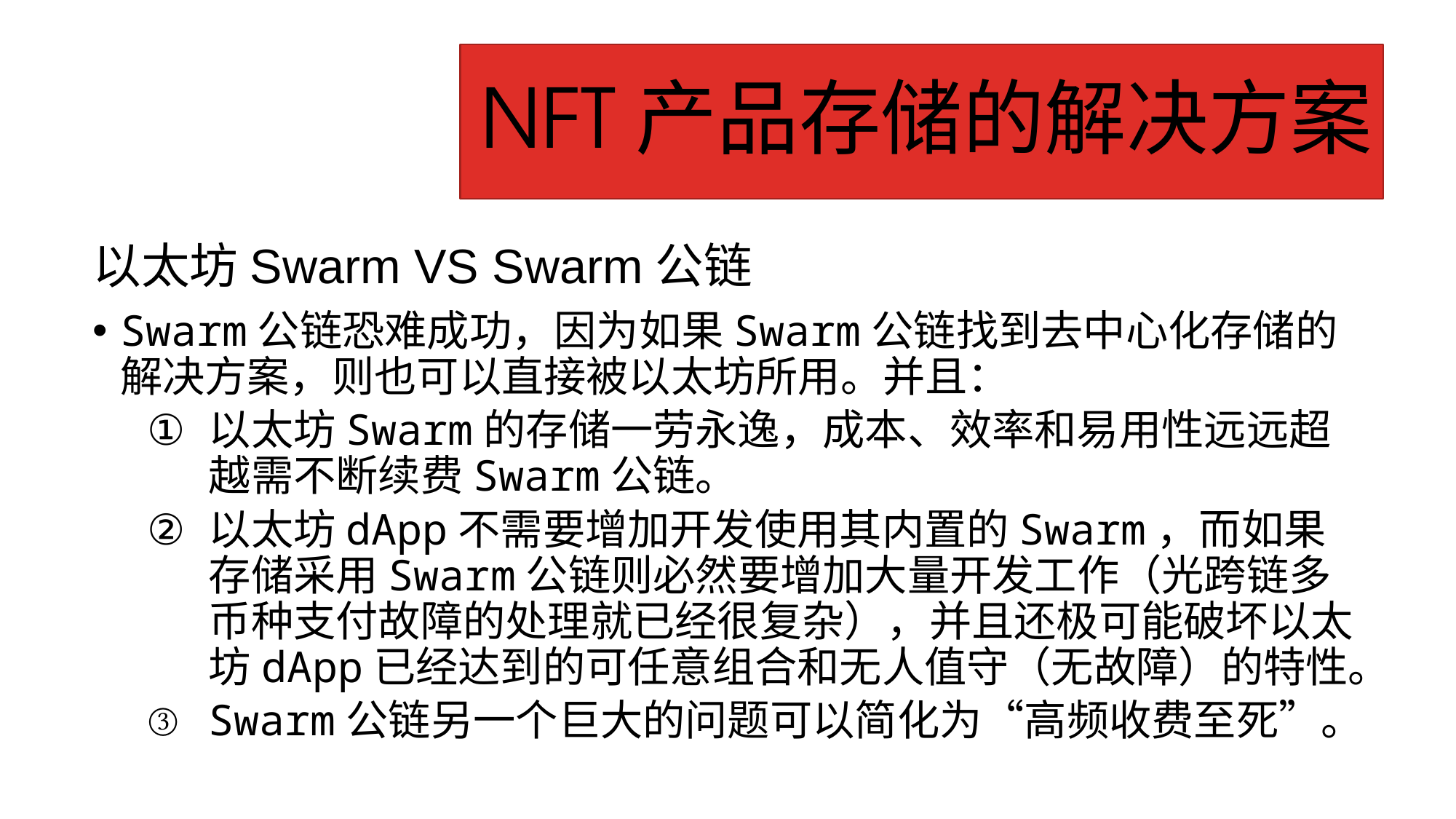

# NFT产品存储的解决方案
以太坊Swarm VS Swarm公链
Swarm公链恐难成功，因为如果Swarm公链找到去中心化存储的解决方案，则也可以直接被以太坊所用。并且：
以太坊Swarm的存储一劳永逸，成本、效率和易用性远远超越需不断续费Swarm公链。
以太坊dApp不需要增加开发使用其内置的Swarm，而如果存储采用Swarm公链则必然要增加大量开发工作（光跨链多币种支付故障的处理就已经很复杂），并且还极可能破坏以太坊dApp已经达到的可任意组合和无人值守（无故障）的特性。
Swarm公链另一个巨大的问题可以简化为“高频收费至死”。